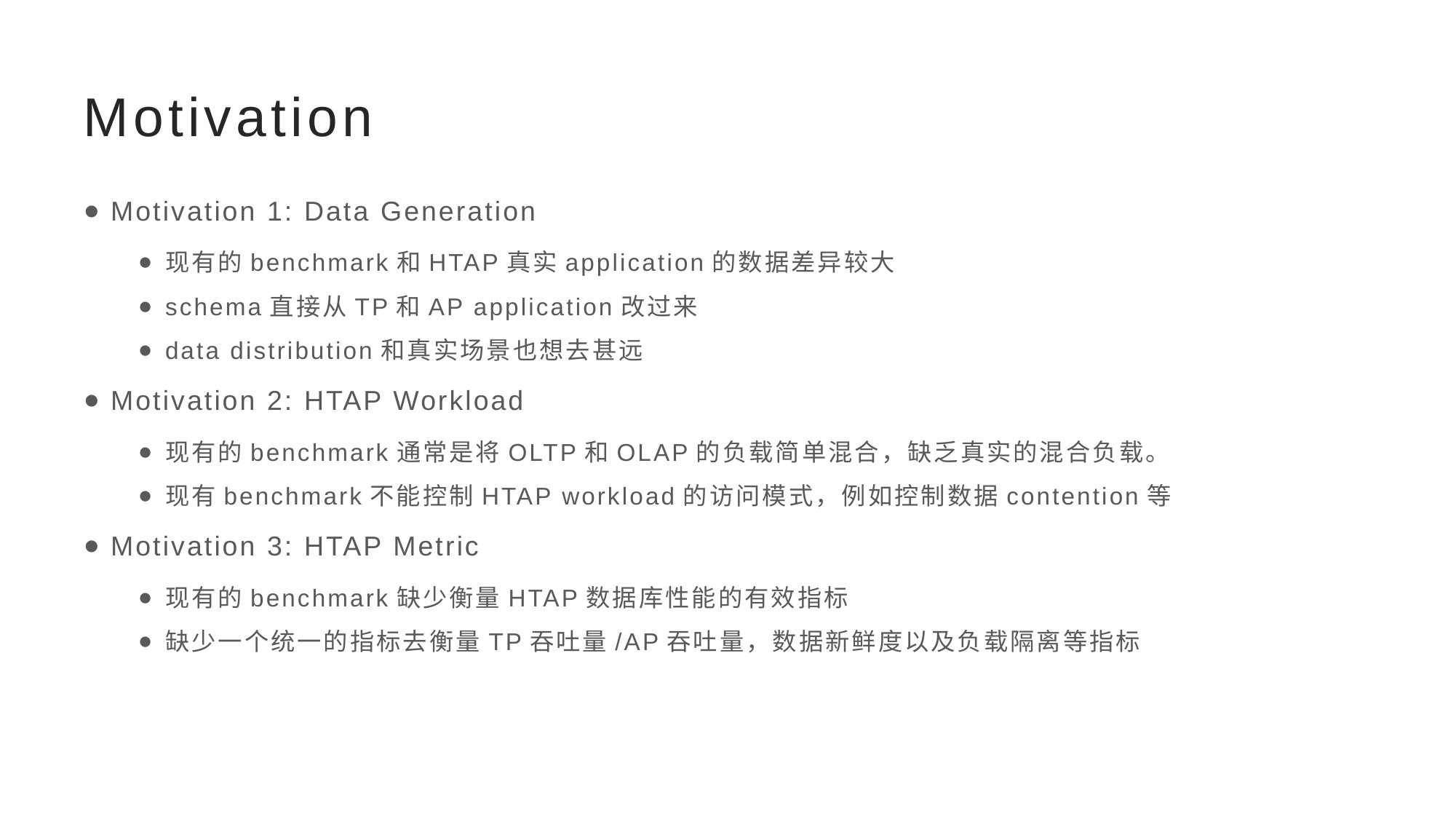

# Motivation
Motivation 1: Data Generation
现有的benchmark和HTAP真实application的数据差异较大
schema直接从TP和AP application改过来
data distribution和真实场景也想去甚远
Motivation 2: HTAP Workload
现有的benchmark通常是将OLTP和OLAP的负载简单混合，缺乏真实的混合负载。
现有benchmark不能控制HTAP workload的访问模式，例如控制数据contention等
Motivation 3: HTAP Metric
现有的benchmark缺少衡量HTAP数据库性能的有效指标
缺少一个统一的指标去衡量TP吞吐量/AP吞吐量，数据新鲜度以及负载隔离等指标